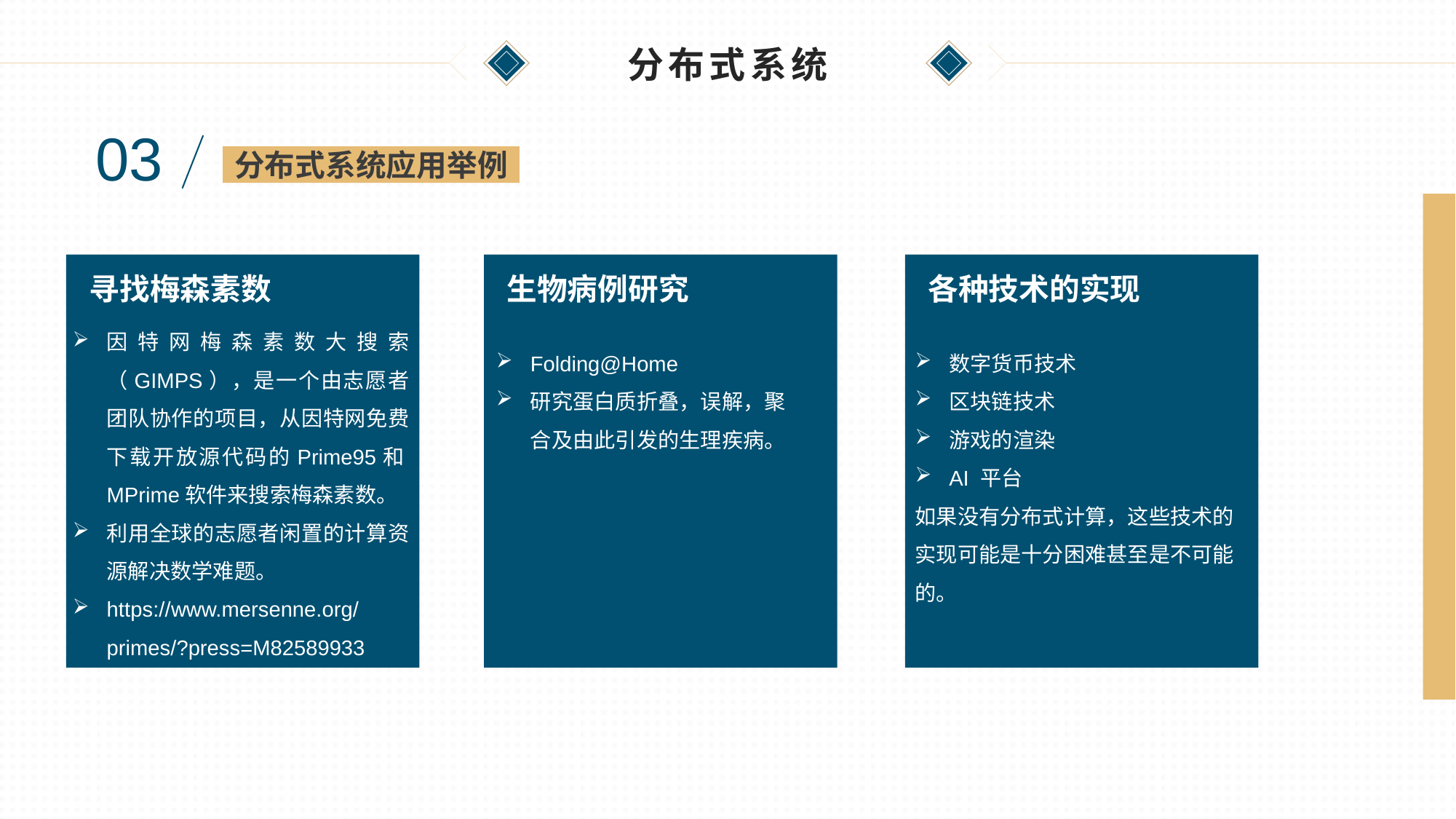

# 分布式系统
03
分布式系统应用举例

寻找梅森素数
生物病例研究
各种技术的实现
因特网梅森素数大搜索（GIMPS），是一个由志愿者团队协作的项目，从因特网免费下载开放源代码的Prime95和MPrime软件来搜索梅森素数。
利用全球的志愿者闲置的计算资源解决数学难题。
https://www.mersenne.org/primes/?press=M82589933
Folding@Home
研究蛋白质折叠，误解，聚合及由此引发的生理疾病。
数字货币技术
区块链技术
游戏的渲染
AI 平台
如果没有分布式计算，这些技术的实现可能是十分困难甚至是不可能的。